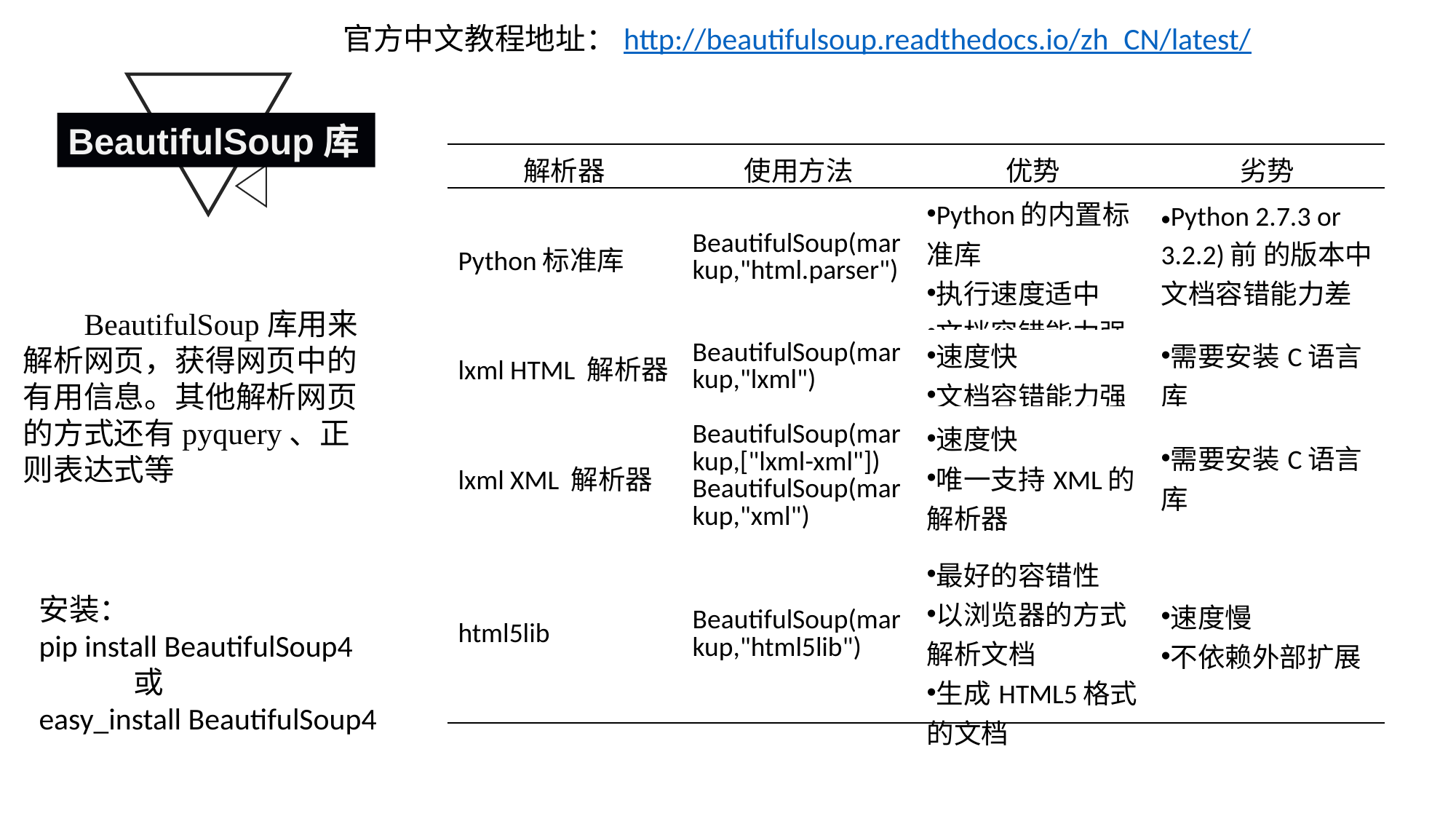

官方中文教程地址：http://beautifulsoup.readthedocs.io/zh_CN/latest/

BeautifulSoup库
| 解析器 | 使用方法 | 优势 | 劣势 |
| --- | --- | --- | --- |
| Python标准库 | BeautifulSoup(markup,"html.parser") | Python的内置标准库 执行速度适中 文档容错能力强 | Python 2.7.3 or 3.2.2)前 的版本中文档容错能力差 |
| lxml HTML 解析器 | BeautifulSoup(markup,"lxml") | 速度快 文档容错能力强 | 需要安装C语言库 |
| lxml XML 解析器 | BeautifulSoup(markup,["lxml-xml"]) BeautifulSoup(markup,"xml") | 速度快 唯一支持XML的解析器 | 需要安装C语言库 |
| html5lib | BeautifulSoup(markup,"html5lib") | 最好的容错性 以浏览器的方式解析文档 生成HTML5格式的文档 | 速度慢 不依赖外部扩展 |

        BeautifulSoup库用来解析网页，获得网页中的有用信息。其他解析网页的方式还有pyquery、正则表达式等
安装：
pip install BeautifulSoup4
             或
easy_install BeautifulSoup4